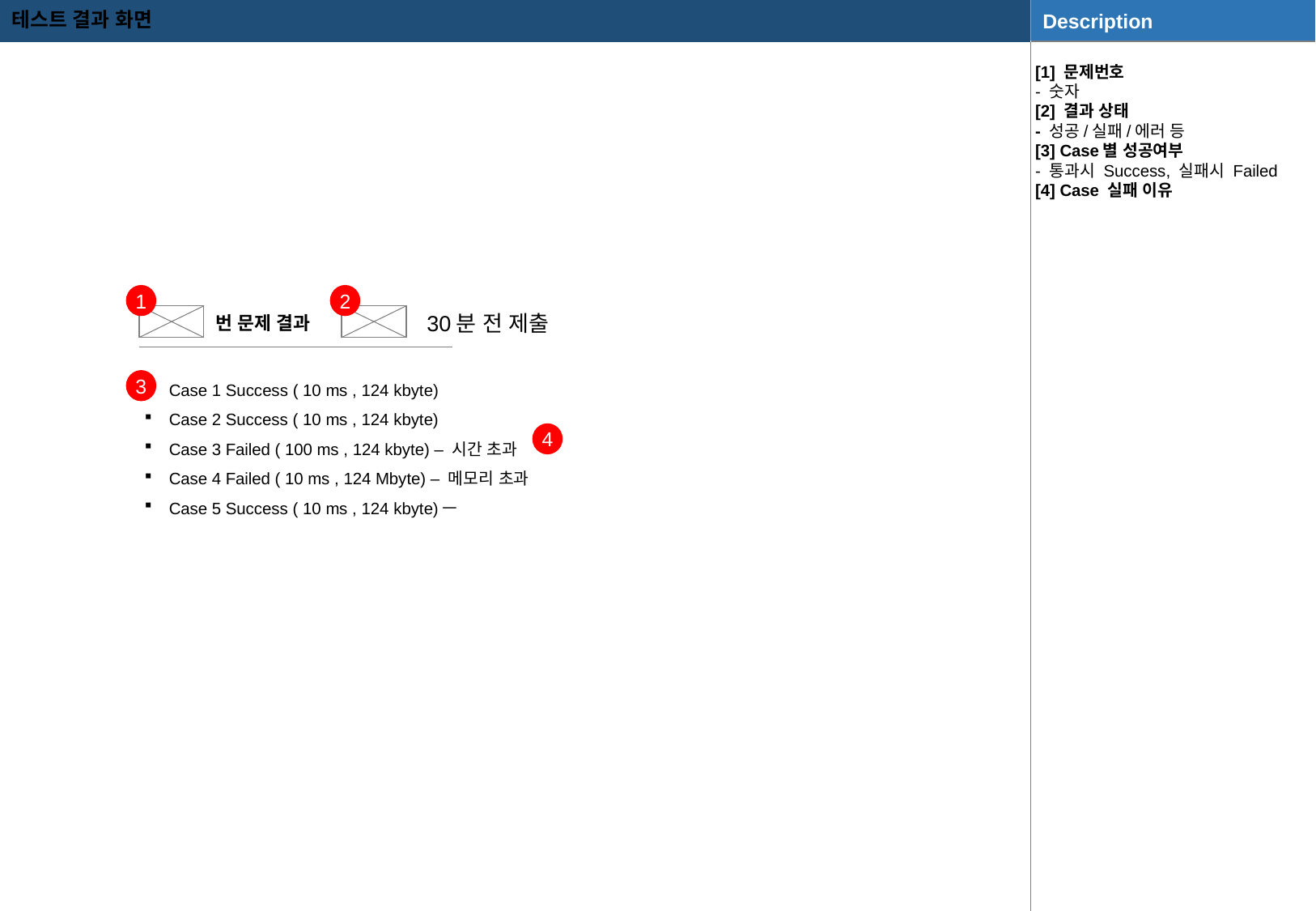

테스트 결과 화면

[1] 문제번호
- 숫자
[2] 결과 상태
- 성공/실패/에러 등
[3] Case별 성공여부
- 통과시 Success, 실패시 Failed
[4] Case 실패 이유

1
2
30분 전 제출

번 문제 결과

Case 1 Success ( 10 ms , 124 kbyte)
Case 2 Success ( 10 ms , 124 kbyte)
Case 3 Failed ( 100 ms , 124 kbyte) – 시간 초과
Case 4 Failed ( 10 ms , 124 Mbyte) – 메모리 초과
Case 5 Success ( 10 ms , 124 kbyte)ㅡ
3
4